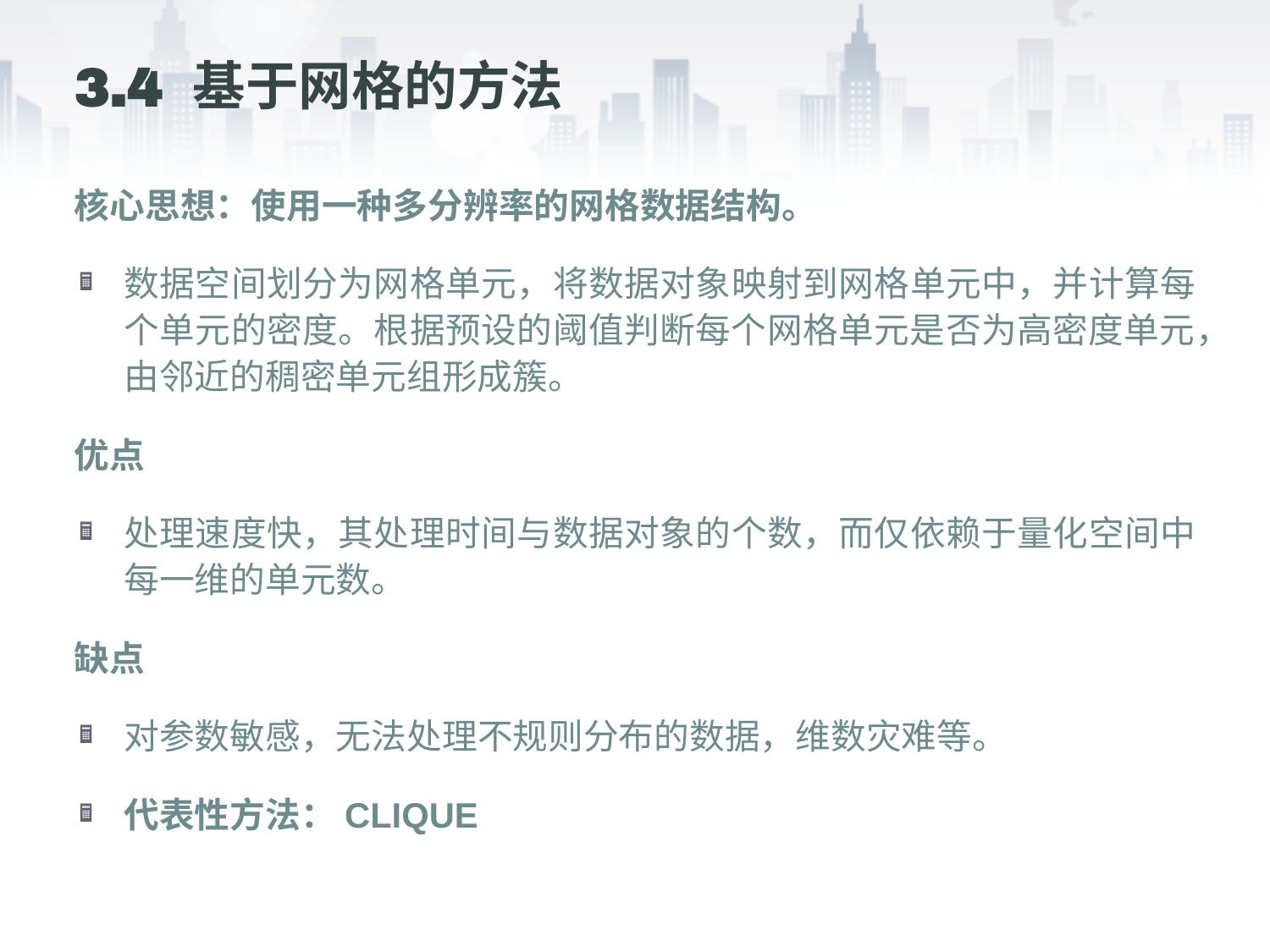

# 3.4 基于网格的方法
核心思想：使用一种多分辨率的网格数据结构。
数据空间划分为网格单元，将数据对象映射到网格单元中，并计算每个单元的密度。根据预设的阈值判断每个网格单元是否为高密度单元，由邻近的稠密单元组形成簇。
优点
处理速度快，其处理时间与数据对象的个数，而仅依赖于量化空间中每一维的单元数。
缺点
对参数敏感，无法处理不规则分布的数据，维数灾难等。
代表性方法：CLIQUE